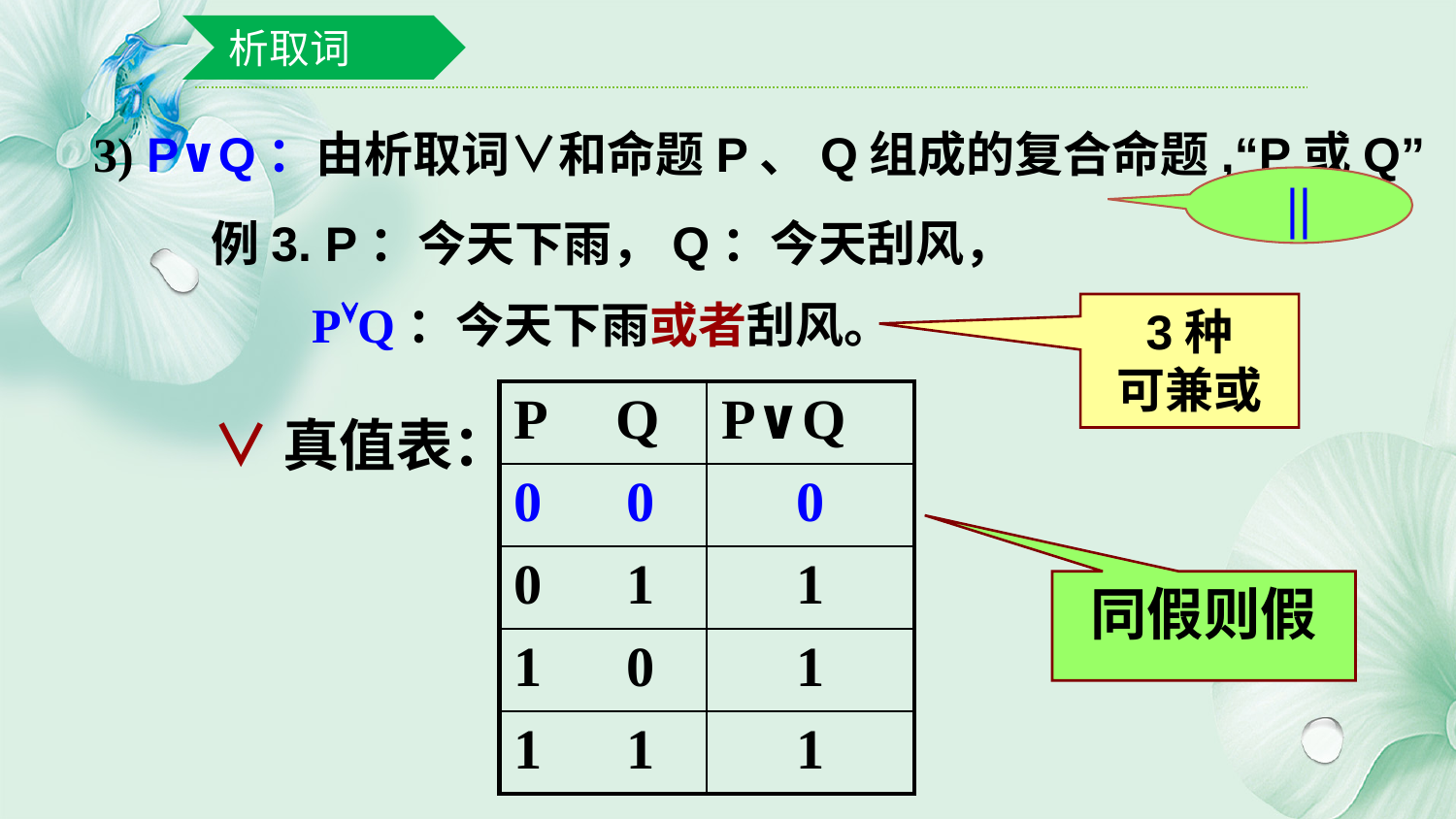

析取词
3) P∨Q：由析取词∨和命题P、Q组成的复合命题,“P或Q”
||
例3. P：今天下雨，Q：今天刮风，
 P∨Q：今天下雨或者刮风。
3种
可兼或
| P Q | P∨Q |
| --- | --- |
| 0 0 | 0 |
| 0 1 | 1 |
| 1 0 | 1 |
| 1 1 | 1 |
∨真值表：
同假则假